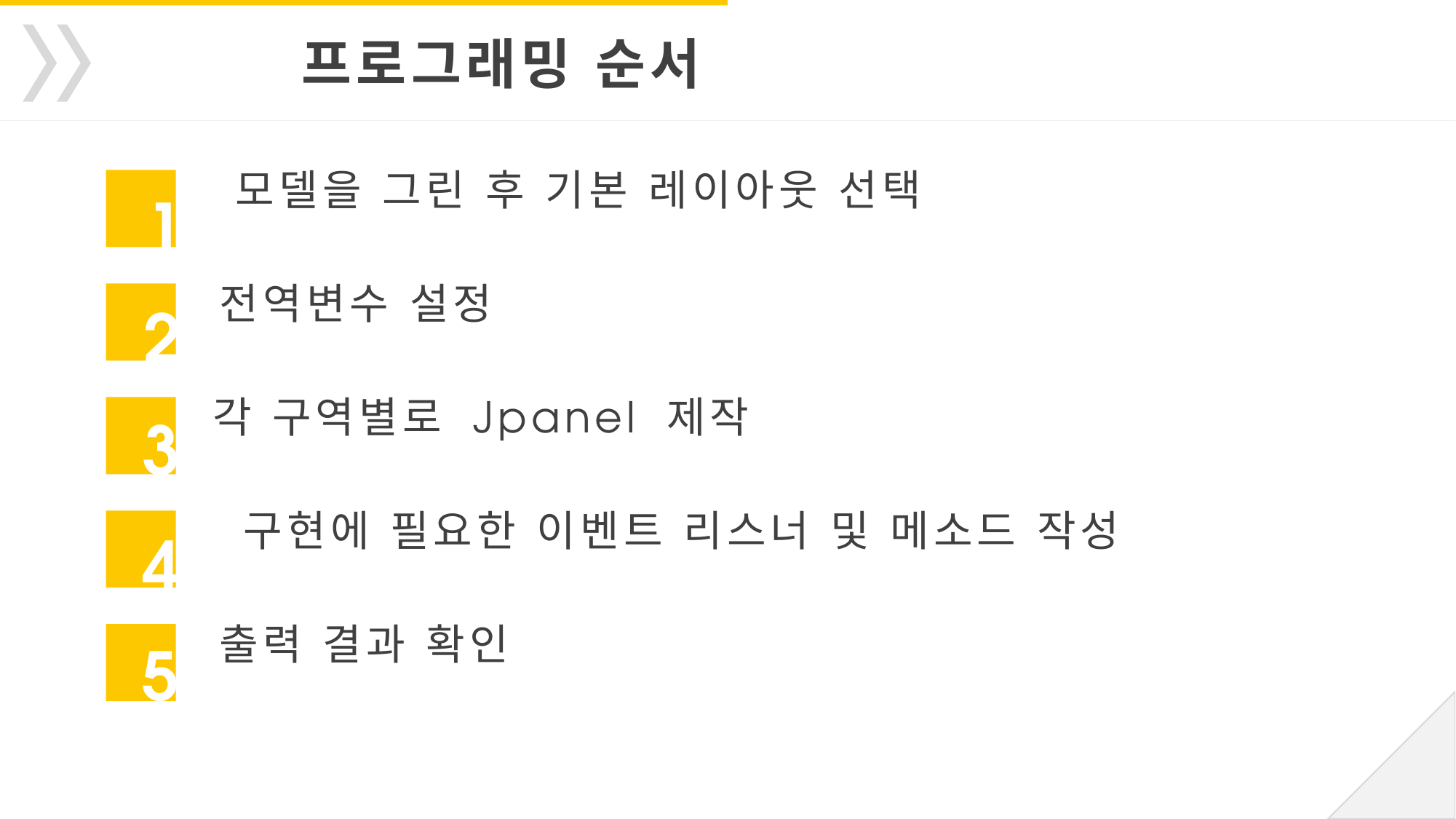

프로그래밍 순서

모델을 그린 후 기본 레이아웃 선택

1
전역변수 설정

2
각 구역별로 Jpanel 제작

3
구현에 필요한 이벤트 리스너 및 메소드 작성

4
출력 결과 확인

5